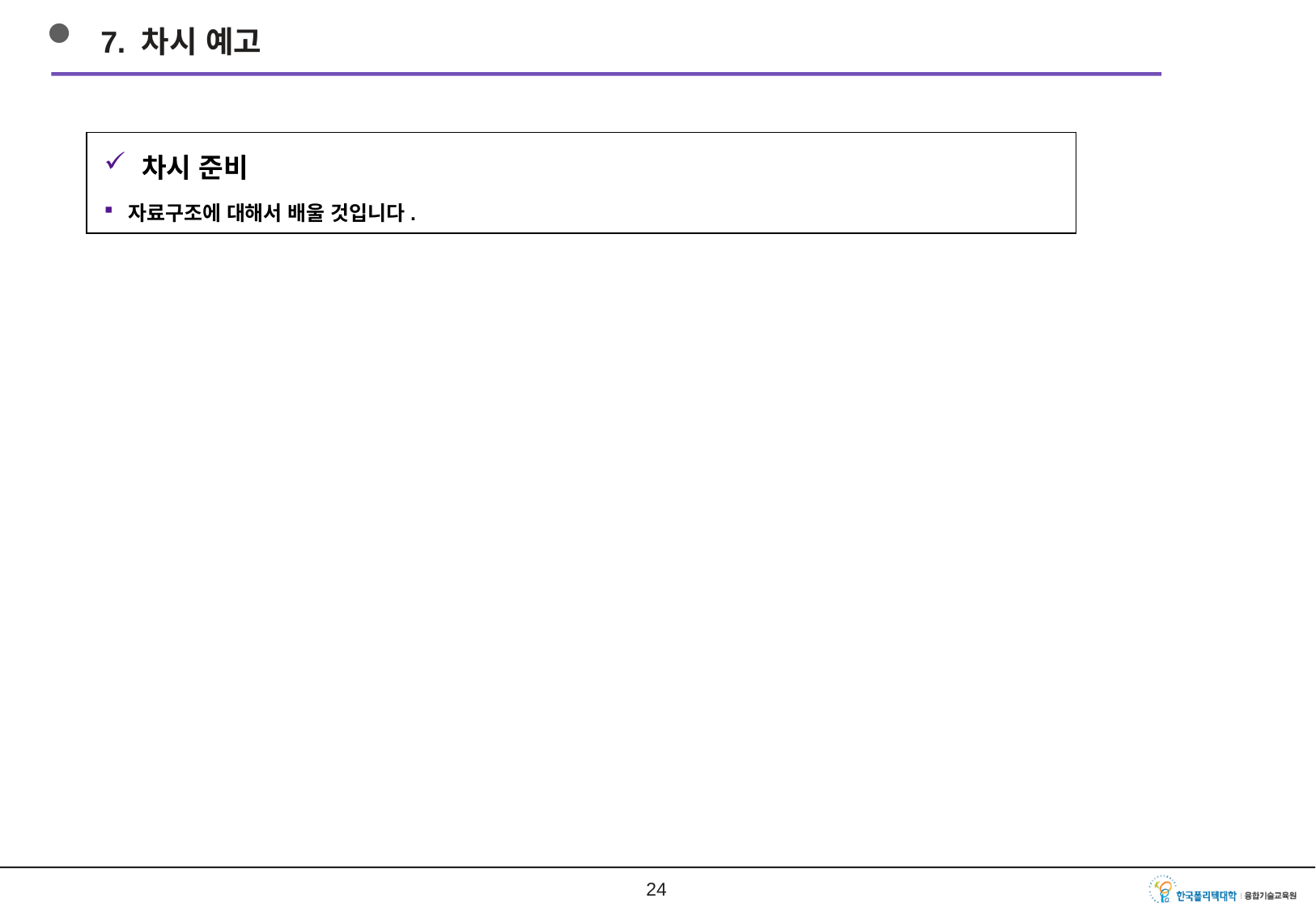

7. 차시 예고
차시 준비
자료구조에 대해서 배울 것입니다.
24